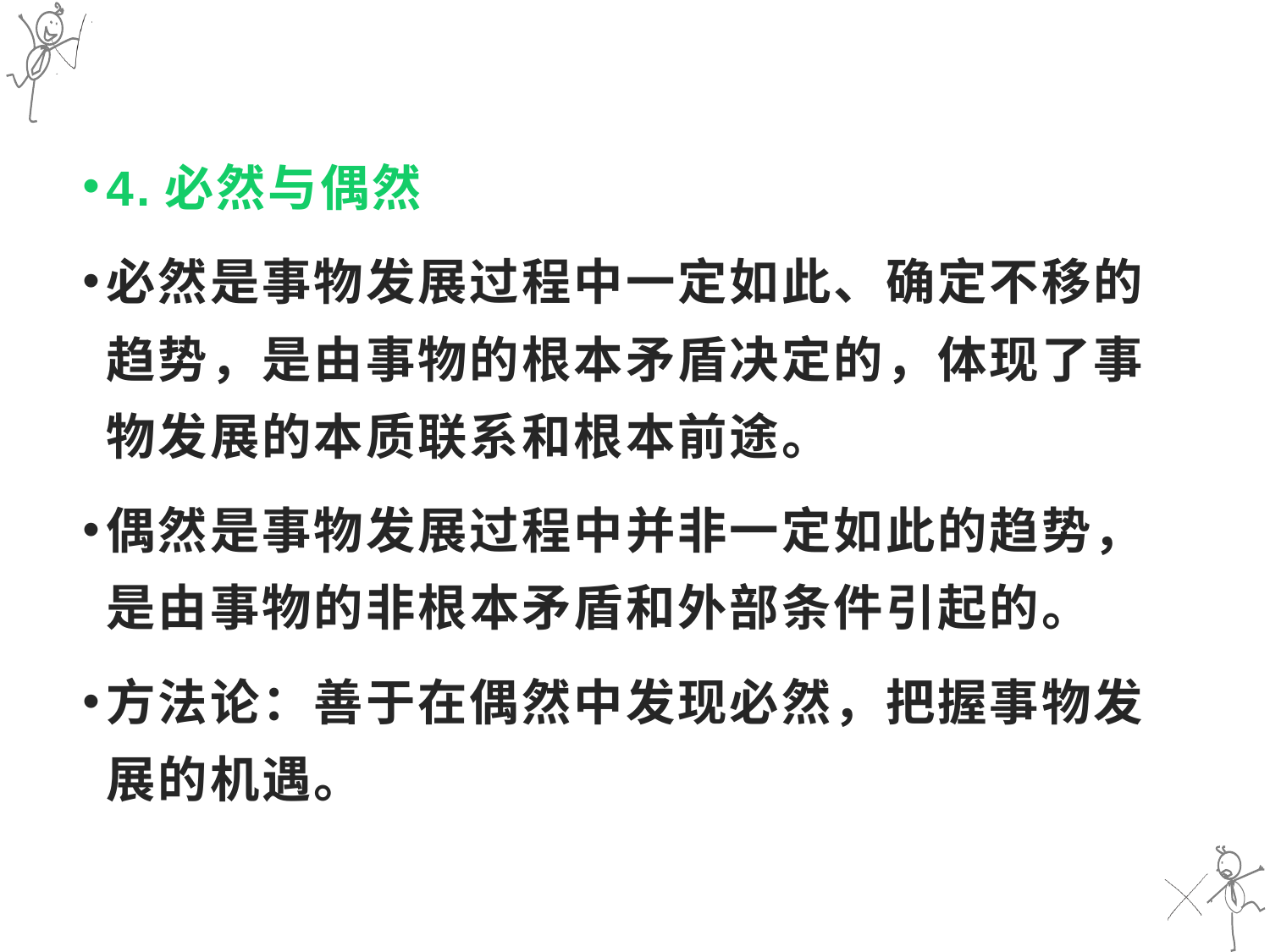

4.必然与偶然
必然是事物发展过程中一定如此、确定不移的趋势，是由事物的根本矛盾决定的，体现了事物发展的本质联系和根本前途。
偶然是事物发展过程中并非一定如此的趋势，是由事物的非根本矛盾和外部条件引起的。
方法论：善于在偶然中发现必然，把握事物发展的机遇。